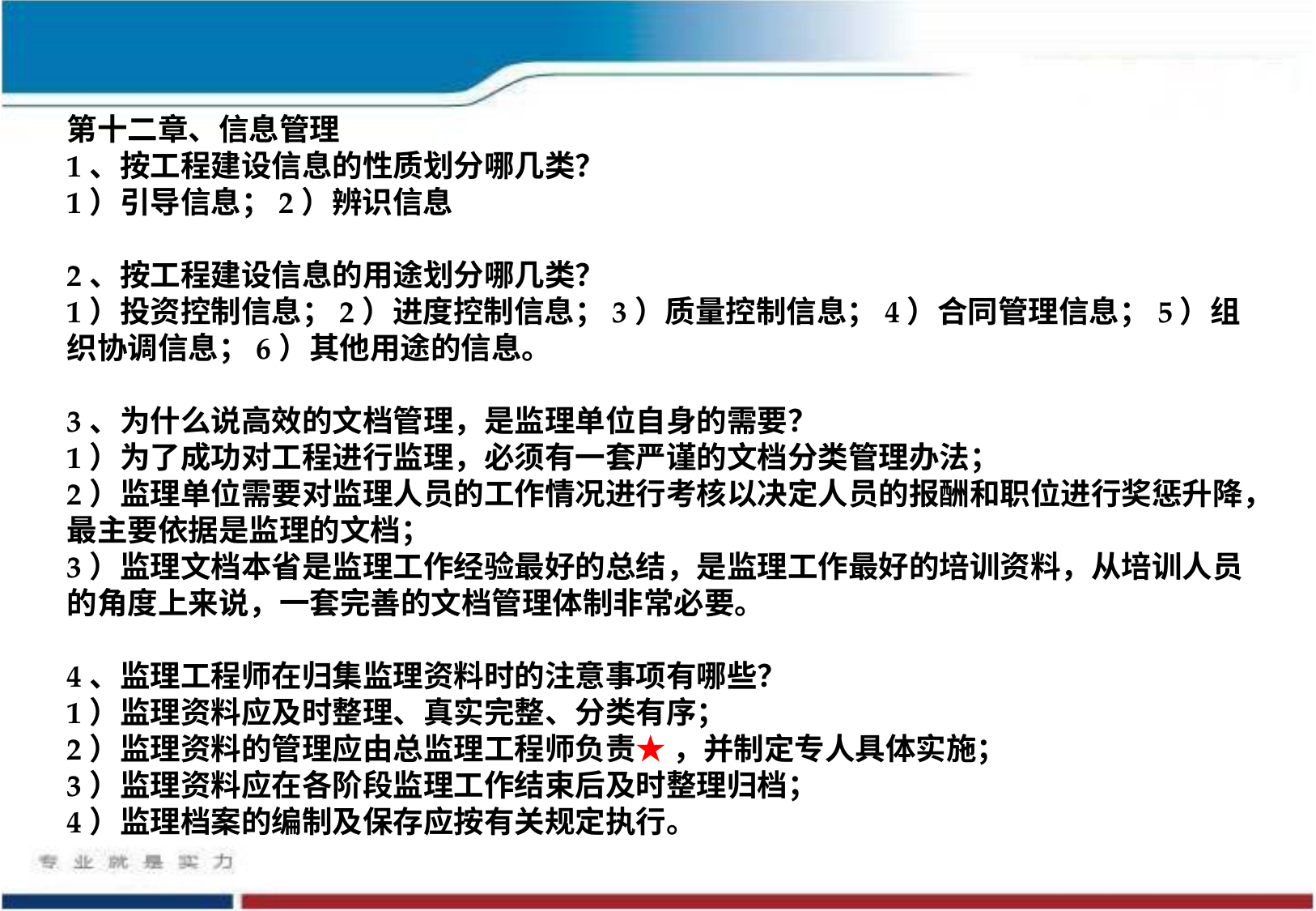

第十二章、信息管理
1、按工程建设信息的性质划分哪几类？
1）引导信息；2）辨识信息

2、按工程建设信息的用途划分哪几类？
1）投资控制信息；2）进度控制信息；3）质量控制信息；4）合同管理信息；5）组织协调信息；6）其他用途的信息。

3、为什么说高效的文档管理，是监理单位自身的需要？
1）为了成功对工程进行监理，必须有一套严谨的文档分类管理办法；
2）监理单位需要对监理人员的工作情况进行考核以决定人员的报酬和职位进行奖惩升降，最主要依据是监理的文档；
3）监理文档本省是监理工作经验最好的总结，是监理工作最好的培训资料，从培训人员的角度上来说，一套完善的文档管理体制非常必要。

4、监理工程师在归集监理资料时的注意事项有哪些？
1）监理资料应及时整理、真实完整、分类有序；
2）监理资料的管理应由总监理工程师负责★ ，并制定专人具体实施；
3）监理资料应在各阶段监理工作结束后及时整理归档；
4）监理档案的编制及保存应按有关规定执行。